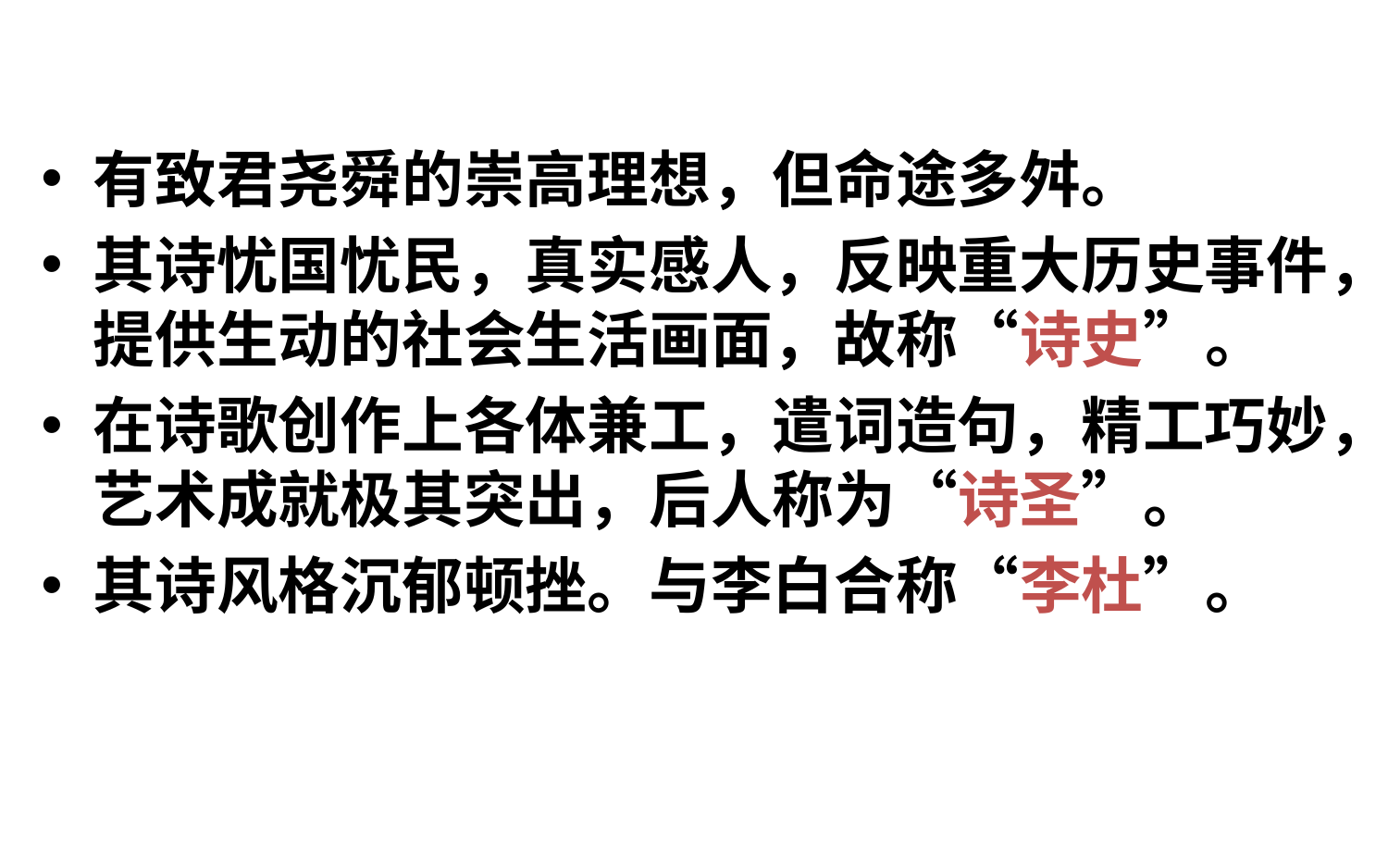

有致君尧舜的崇高理想，但命途多舛。
其诗忧国忧民，真实感人，反映重大历史事件，提供生动的社会生活画面，故称“诗史”。
在诗歌创作上各体兼工，遣词造句，精工巧妙，艺术成就极其突出，后人称为“诗圣”。
其诗风格沉郁顿挫。与李白合称“李杜”。